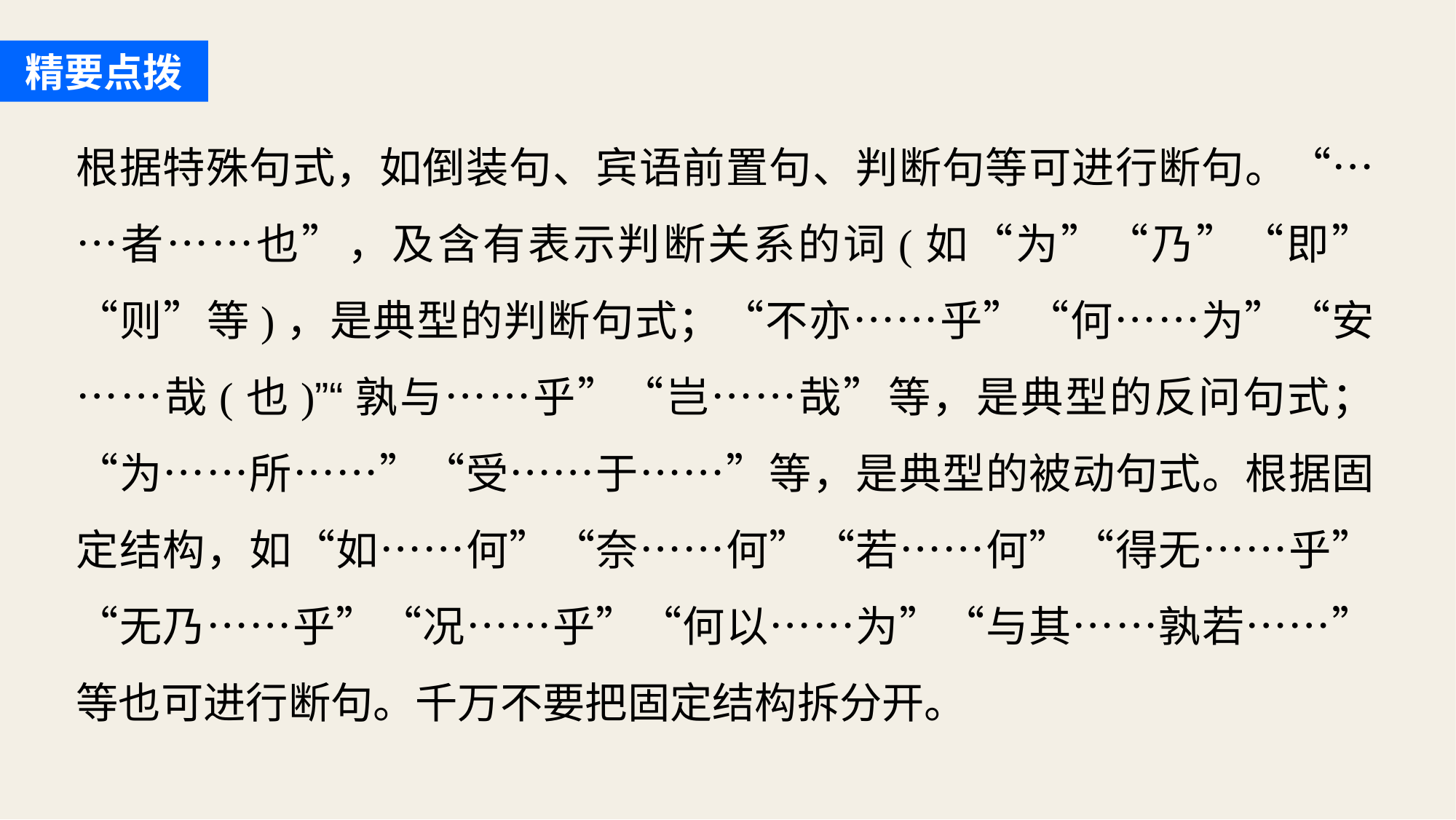

精要点拨
根据特殊句式，如倒装句、宾语前置句、判断句等可进行断句。“……者……也”，及含有表示判断关系的词(如“为”“乃”“即”“则”等)，是典型的判断句式；“不亦……乎”“何……为”“安……哉(也)”“孰与……乎”“岂……哉”等，是典型的反问句式；“为……所……”“受……于……”等，是典型的被动句式。根据固定结构，如“如……何”“奈……何”“若……何”“得无……乎”“无乃……乎”“况……乎”“何以……为”“与其……孰若……”等也可进行断句。千万不要把固定结构拆分开。